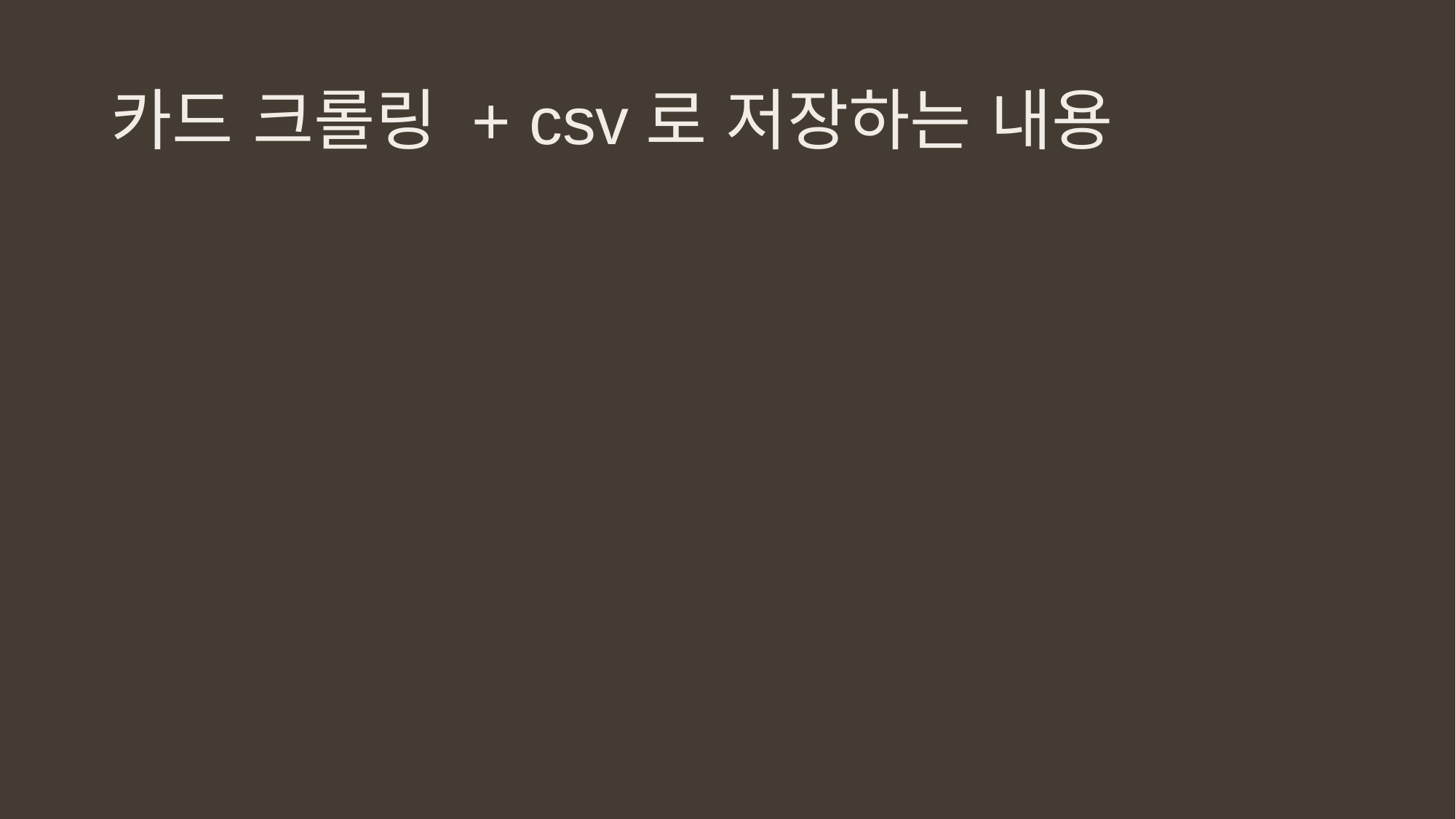

# 카드 크롤링 + csv로 저장하는 내용